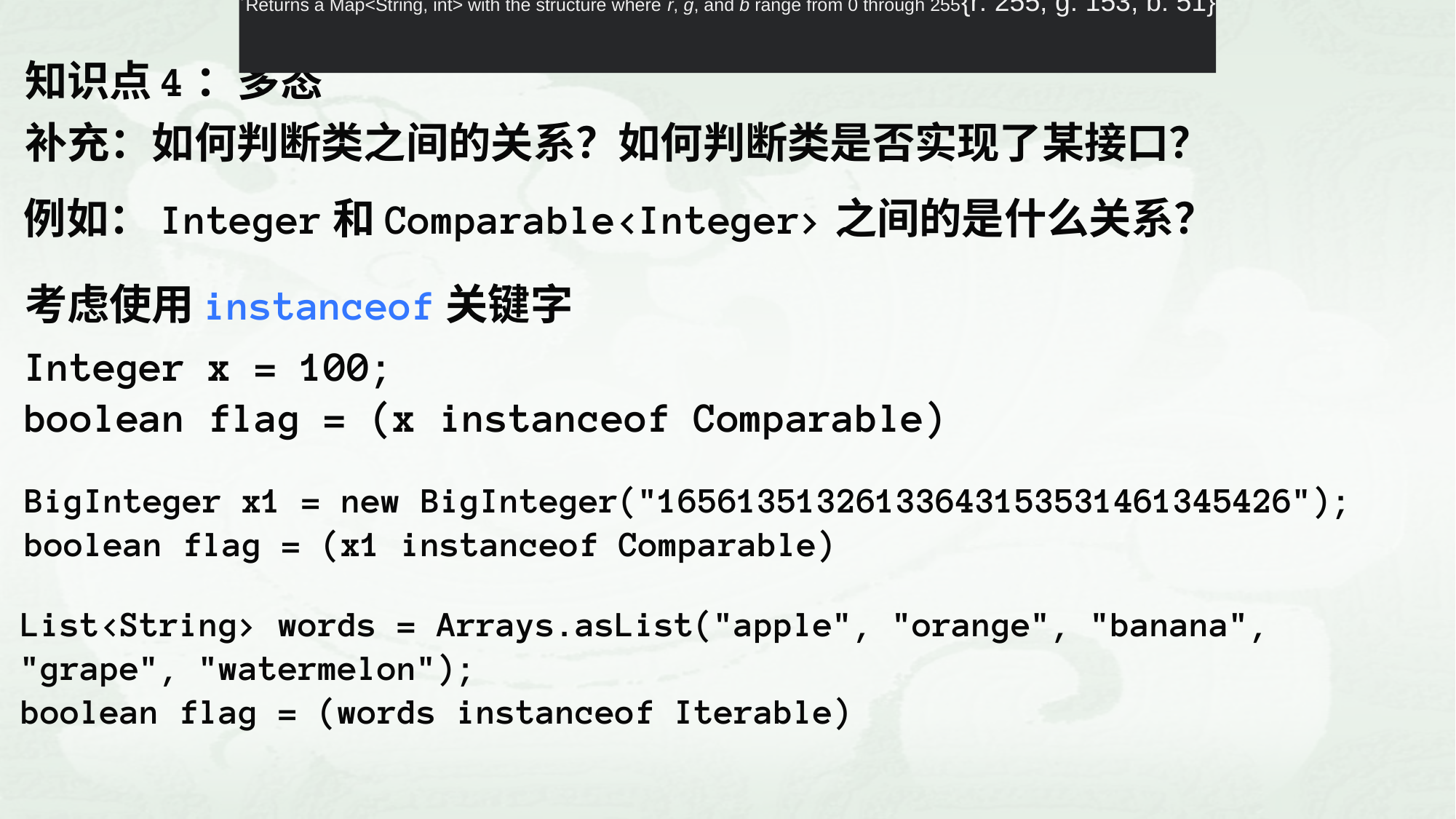

Returns a Map<String, int> with the structure where r, g, and b range from 0 through 255{r: 255, g: 153, b: 51}

知识点4：多态
补充：如何判断类之间的关系？如何判断类是否实现了某接口？
例如：Integer和Comparable<Integer>之间的是什么关系？
考虑使用instanceof关键字
Integer x = 100;
boolean flag = (x instanceof Comparable)
BigInteger x1 = new BigInteger("16561351326133643153531461345426");
boolean flag = (x1 instanceof Comparable)
List<String> words = Arrays.asList("apple", "orange", "banana", "grape", "watermelon");
boolean flag = (words instanceof Iterable)